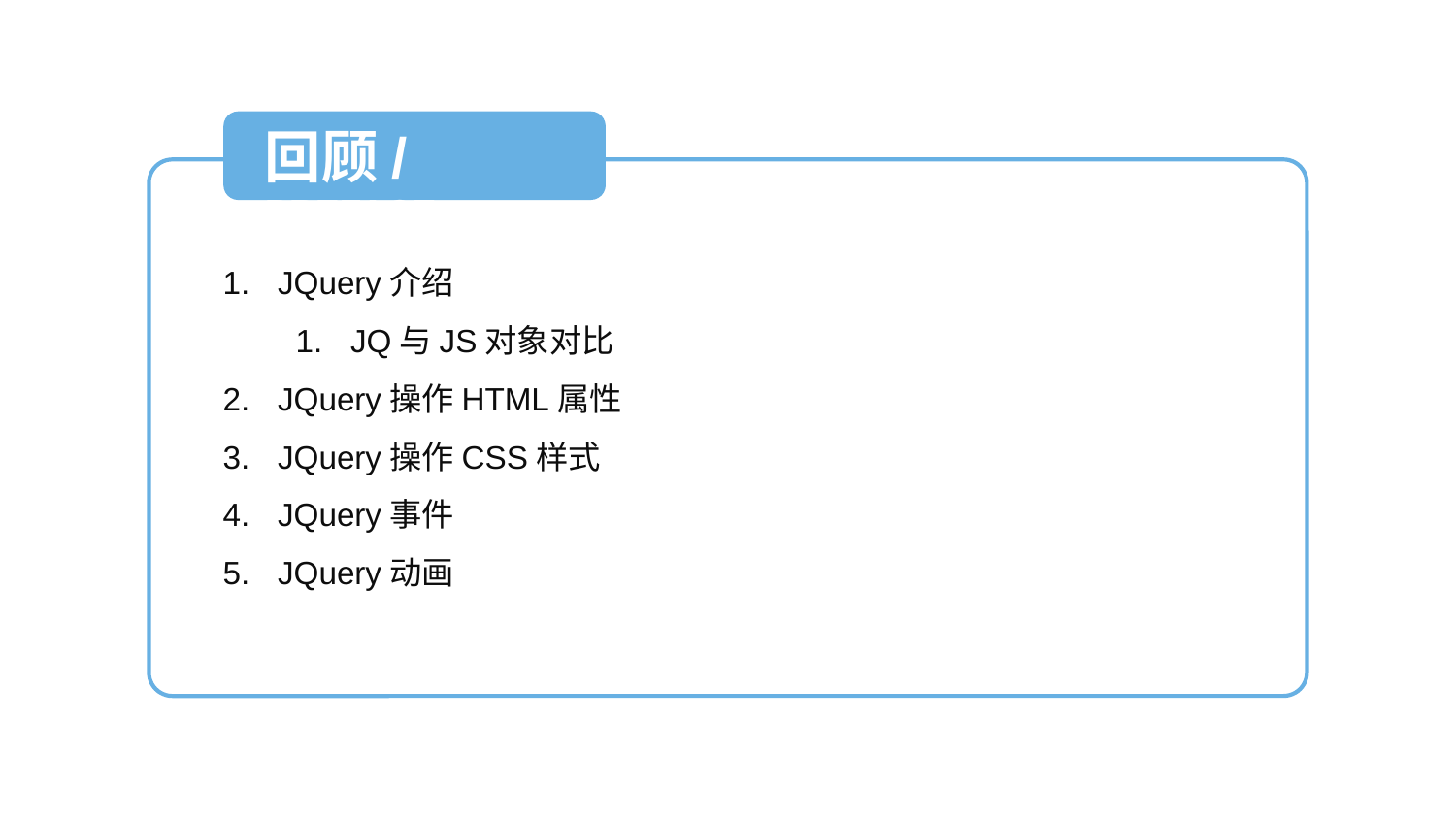

回顾/PREFACE

JQuery介绍
JQ与JS对象对比
JQuery操作HTML属性
JQuery操作CSS样式
JQuery事件
JQuery动画